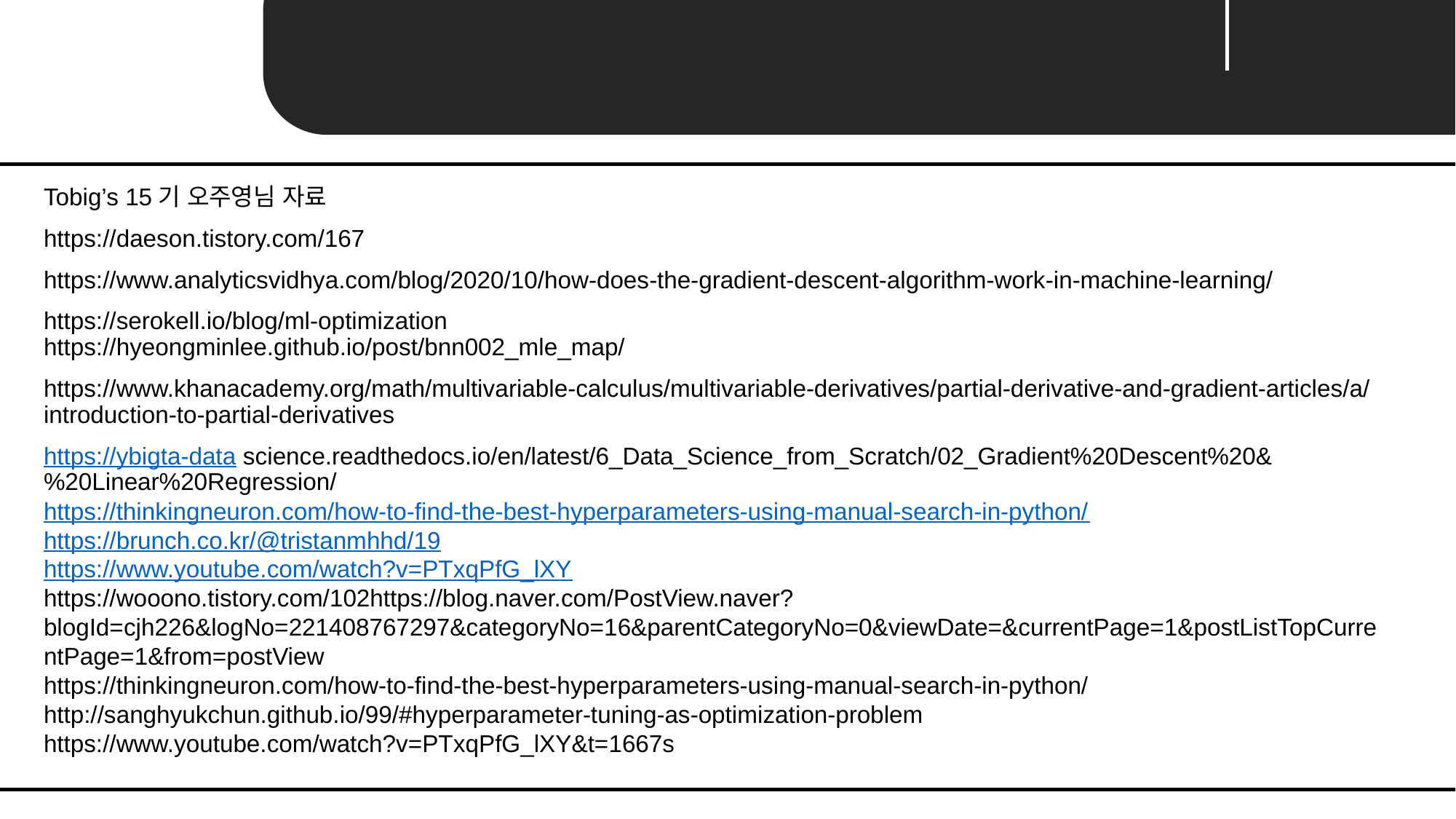

Reference
Tobig’s 15기 오주영님 자료
https://daeson.tistory.com/167
https://www.analyticsvidhya.com/blog/2020/10/how-does-the-gradient-descent-algorithm-work-in-machine-learning/
https://serokell.io/blog/ml-optimization
https://hyeongminlee.github.io/post/bnn002_mle_map/
https://www.khanacademy.org/math/multivariable-calculus/multivariable-derivatives/partial-derivative-and-gradient-articles/a/introduction-to-partial-derivatives
https://ybigta-data science.readthedocs.io/en/latest/6_Data_Science_from_Scratch/02_Gradient%20Descent%20&%20Linear%20Regression/
https://thinkingneuron.com/how-to-find-the-best-hyperparameters-using-manual-search-in-python/
https://brunch.co.kr/@tristanmhhd/19
https://www.youtube.com/watch?v=PTxqPfG_lXY
https://wooono.tistory.com/102https://blog.naver.com/PostView.naver?blogId=cjh226&logNo=221408767297&categoryNo=16&parentCategoryNo=0&viewDate=&currentPage=1&postListTopCurrentPage=1&from=postView
https://thinkingneuron.com/how-to-find-the-best-hyperparameters-using-manual-search-in-python/
http://sanghyukchun.github.io/99/#hyperparameter-tuning-as-optimization-problem
https://www.youtube.com/watch?v=PTxqPfG_lXY&t=1667s